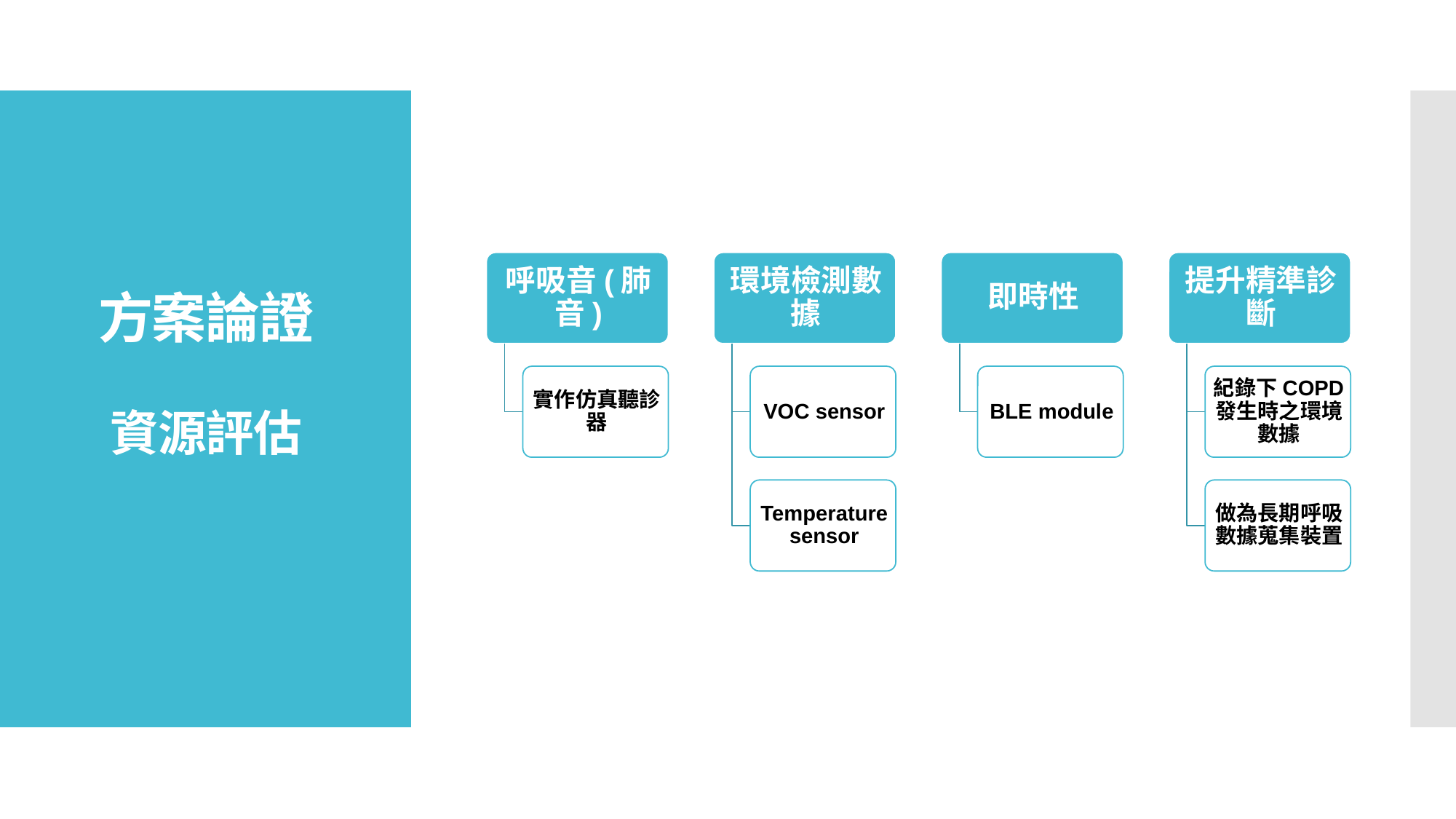

呼吸音(肺音)
實作仿真聽診器
環境檢測數據
VOC sensor
Temperature sensor
即時性
BLE module
提升精準診斷
紀錄下COPD發生時之環境數據
做為長期呼吸數據蒐集裝置
# 方案論證 資源評估